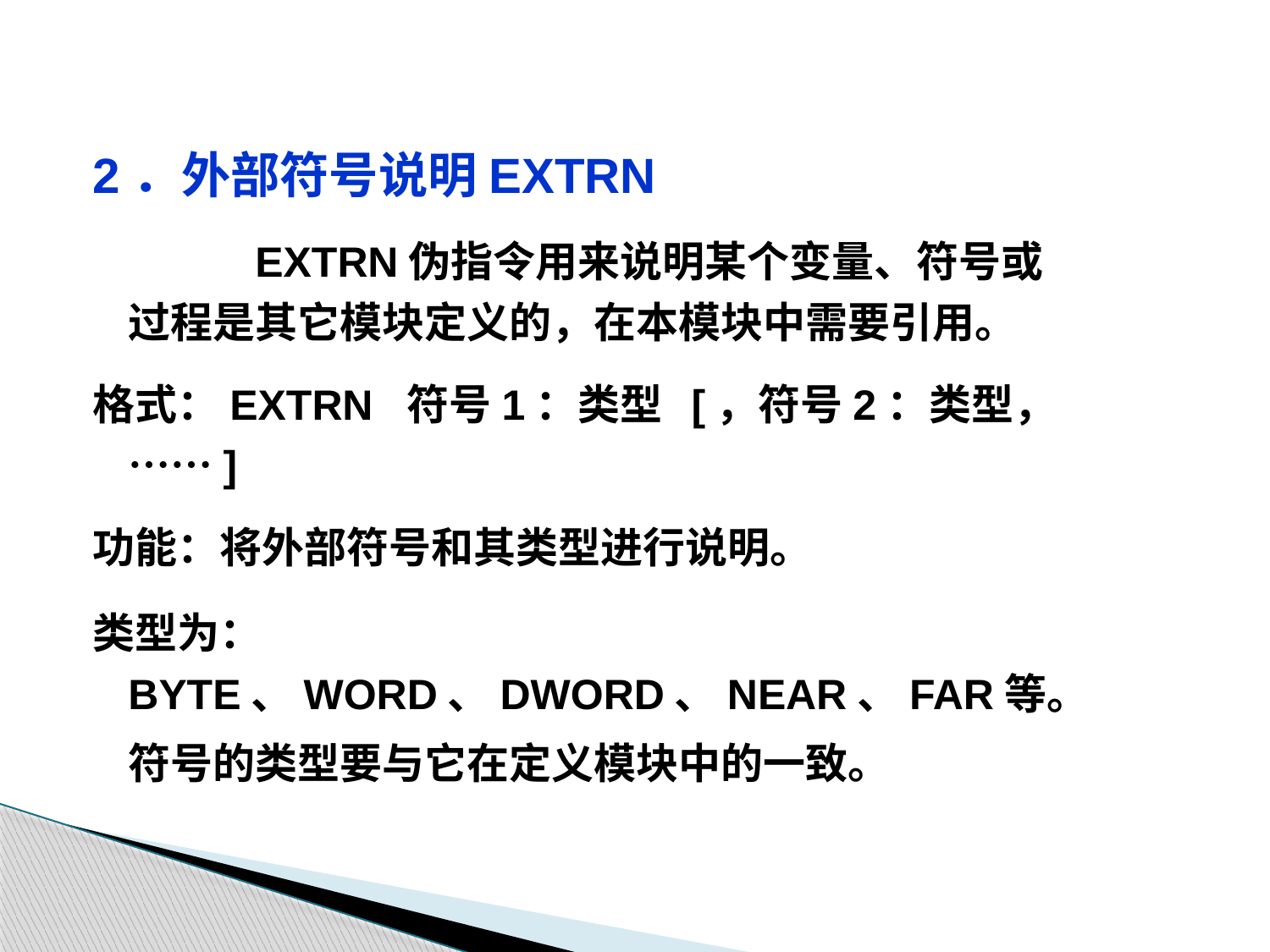

2．外部符号说明EXTRN
		EXTRN伪指令用来说明某个变量、符号或过程是其它模块定义的，在本模块中需要引用。
格式：EXTRN  符号1：类型  [，符号2：类型，……]
功能：将外部符号和其类型进行说明。
类型为：BYTE、WORD、DWORD、NEAR、FAR等。符号的类型要与它在定义模块中的一致。